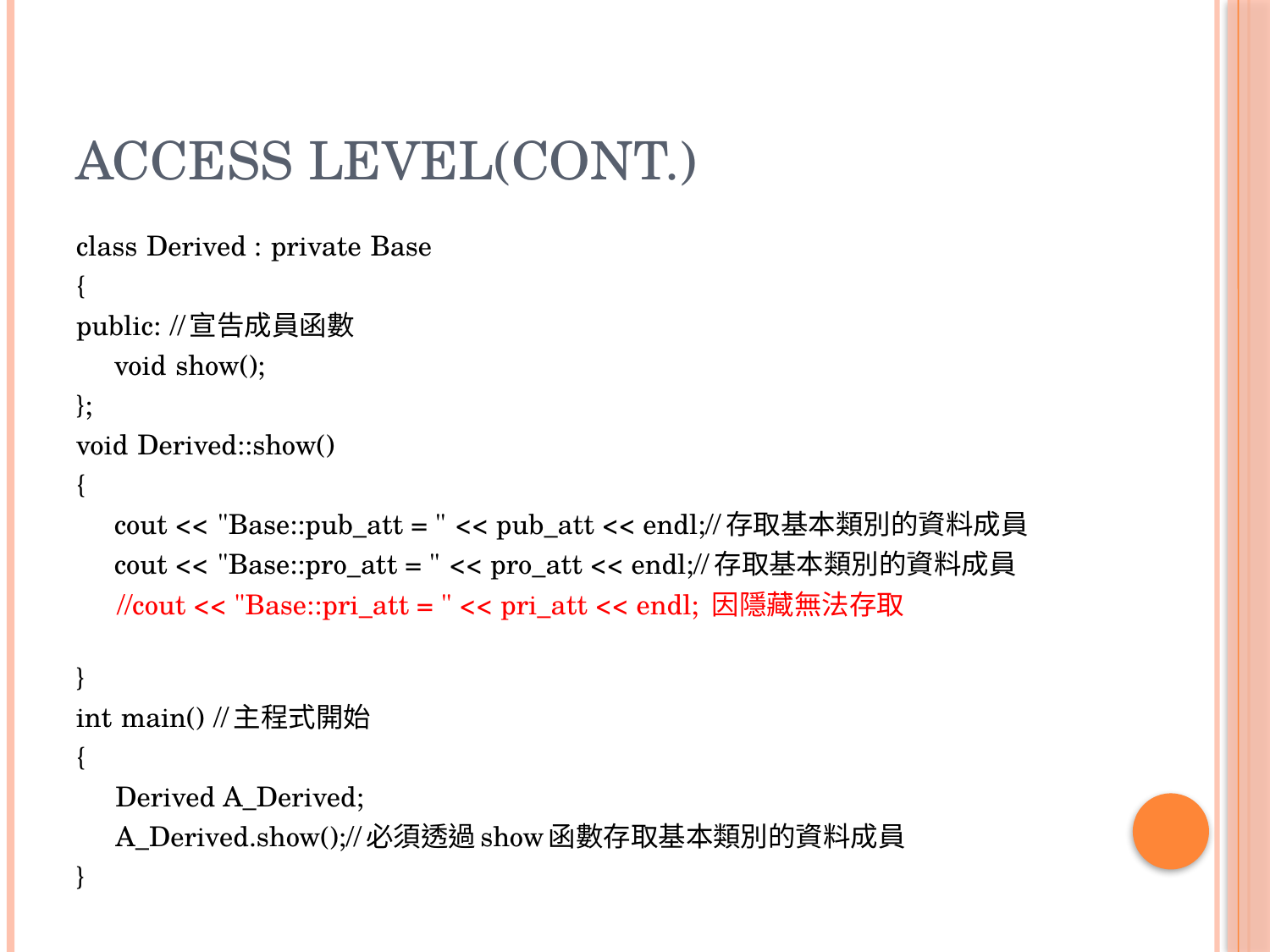

# Access level(cont.)
class Derived : private Base
{
public: //宣告成員函數
     void show();
};
void Derived::show()
{
     cout << "Base::pub_att = " << pub_att << endl;//存取基本類別的資料成員
     cout << "Base::pro_att = " << pro_att << endl;//存取基本類別的資料成員
     //cout << "Base::pri_att = " << pri_att << endl; 因隱藏無法存取
}
int main() //主程式開始
{
     Derived A_Derived;
     A_Derived.show();//必須透過show函數存取基本類別的資料成員
}